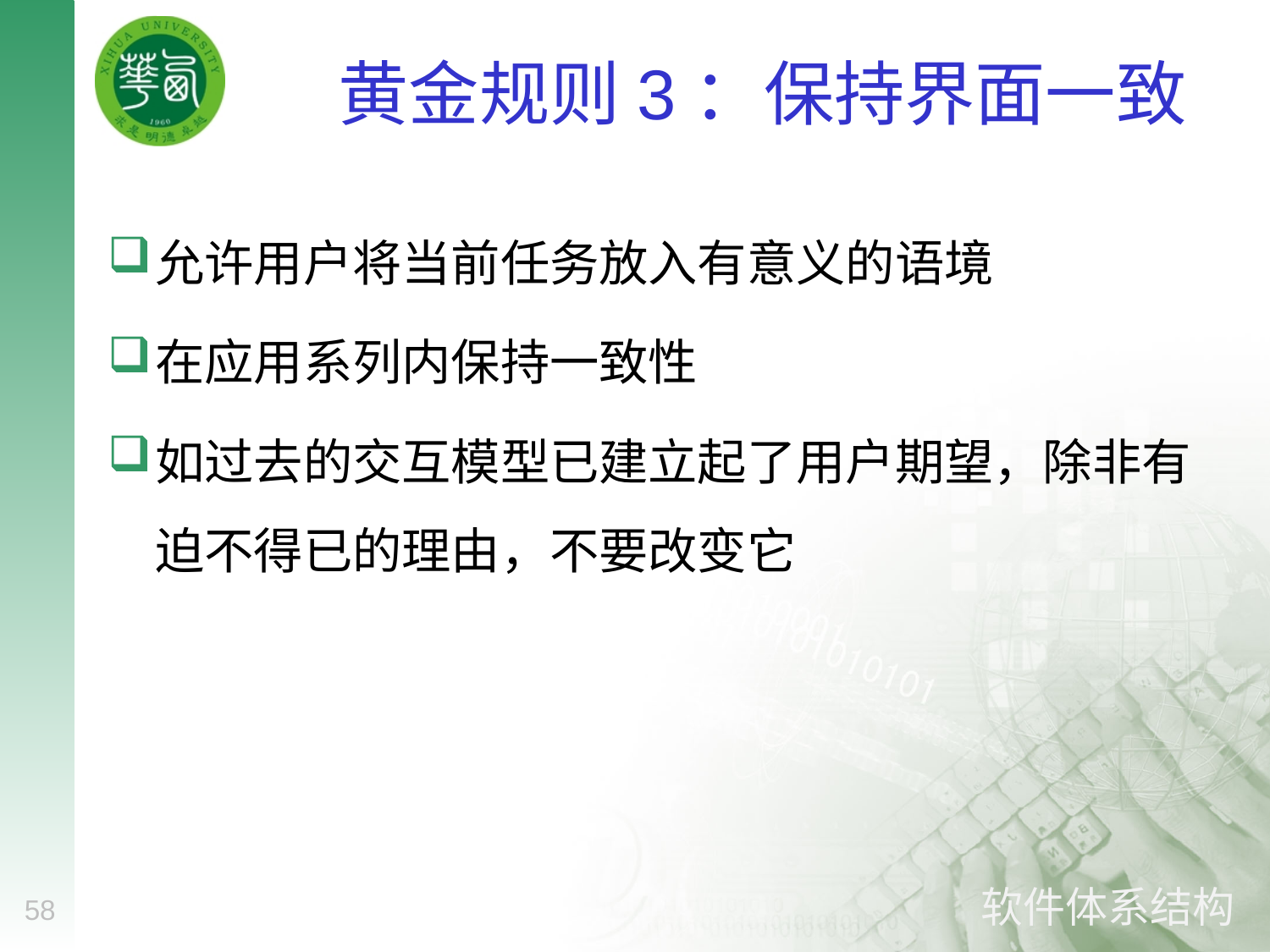

# 黄金规则3：保持界面一致
允许用户将当前任务放入有意义的语境
在应用系列内保持一致性
如过去的交互模型已建立起了用户期望，除非有迫不得已的理由，不要改变它
58